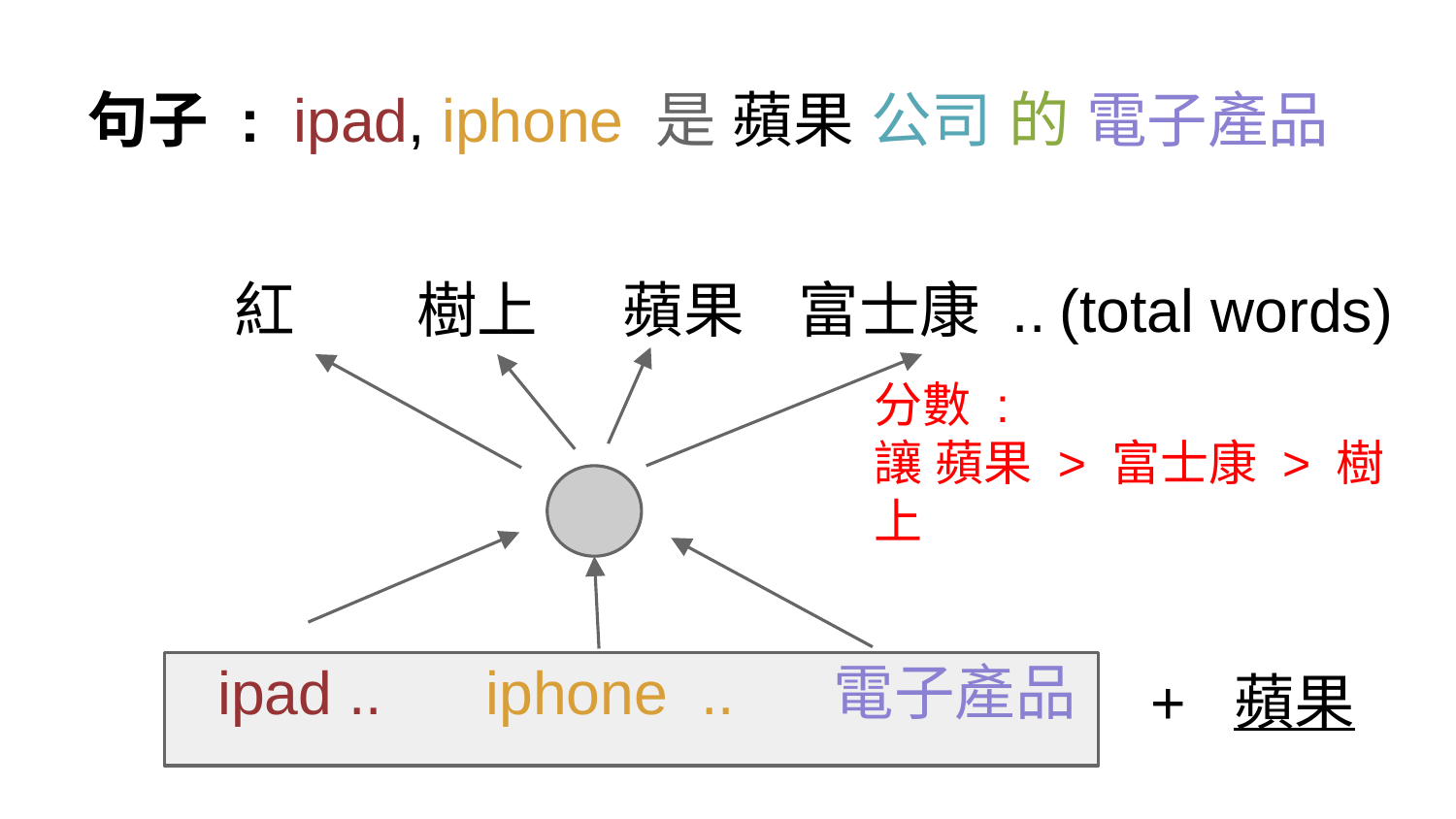

# 句子 :  ipad, iphone 是 蘋果 公司 的 電子產品
紅
樹上
蘋果
富士康 ..
(total words)
分數 :
讓 蘋果 > 富士康 > 樹上

ipad ..
iphone  ..
電子產品
+  蘋果